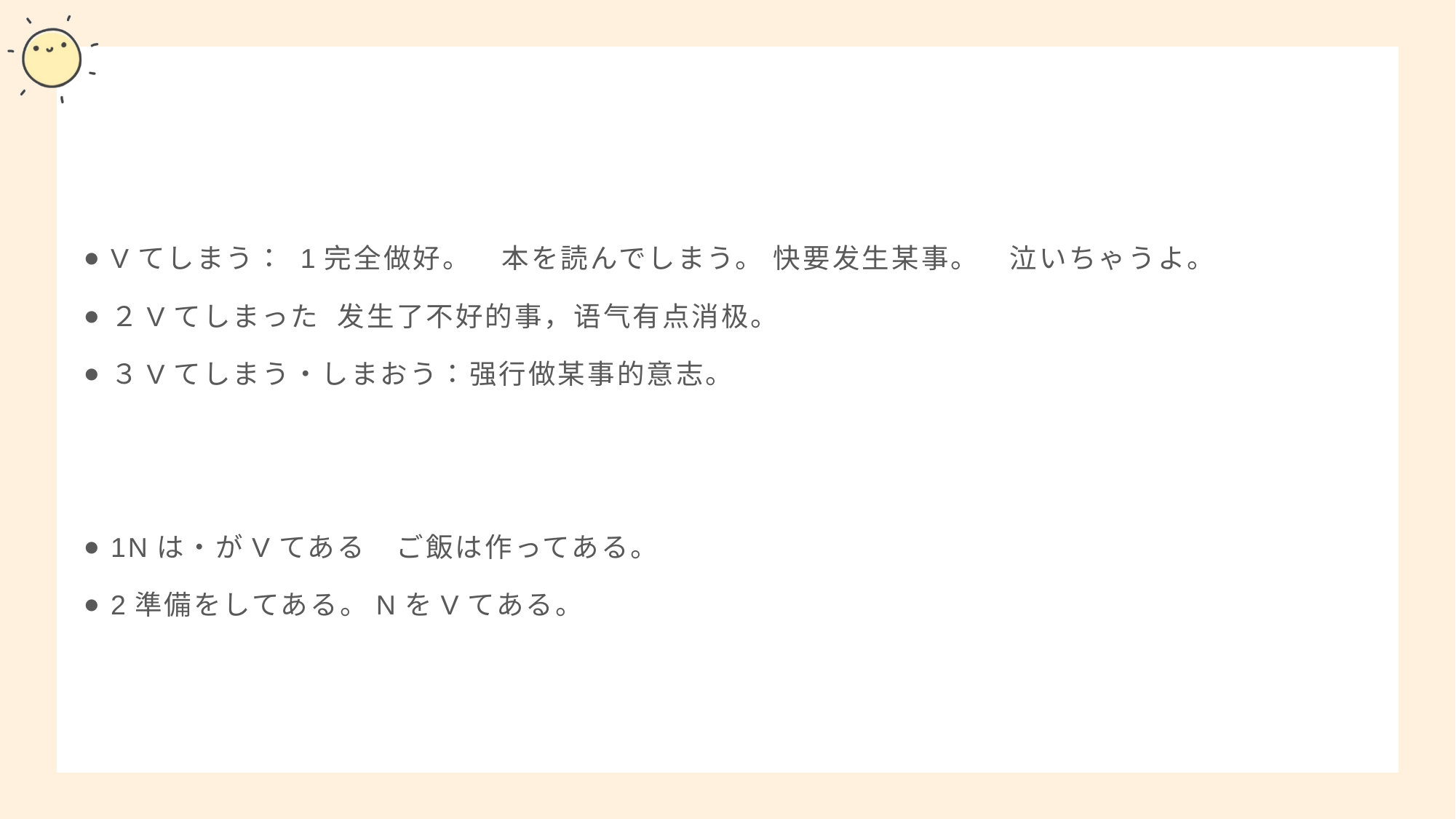

#

Vてしまう： 1完全做好。　本を読んでしまう。 快要发生某事。　泣いちゃうよ。
２Vてしまった  发生了不好的事，语气有点消极。
３Vてしまう・しまおう：强行做某事的意志。

1Nは・がVてある　ご飯は作ってある。
2準備をしてある。NをVてある。